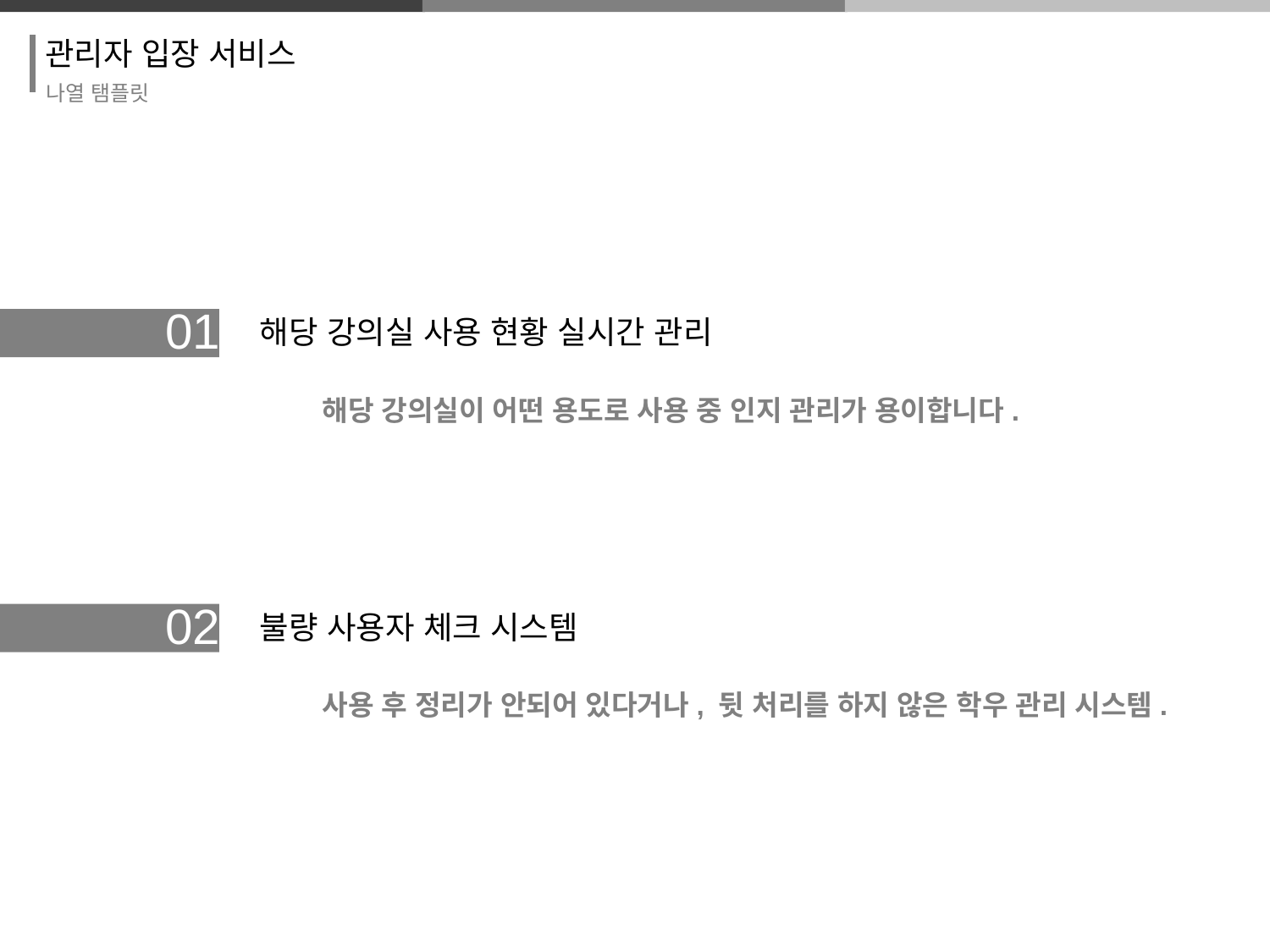

관리자 입장 서비스

나열 탬플릿
01
해당 강의실 사용 현황 실시간 관리

해당 강의실이 어떤 용도로 사용 중 인지 관리가 용이합니다.
02
불량 사용자 체크 시스템

사용 후 정리가 안되어 있다거나, 뒷 처리를 하지 않은 학우 관리 시스템.